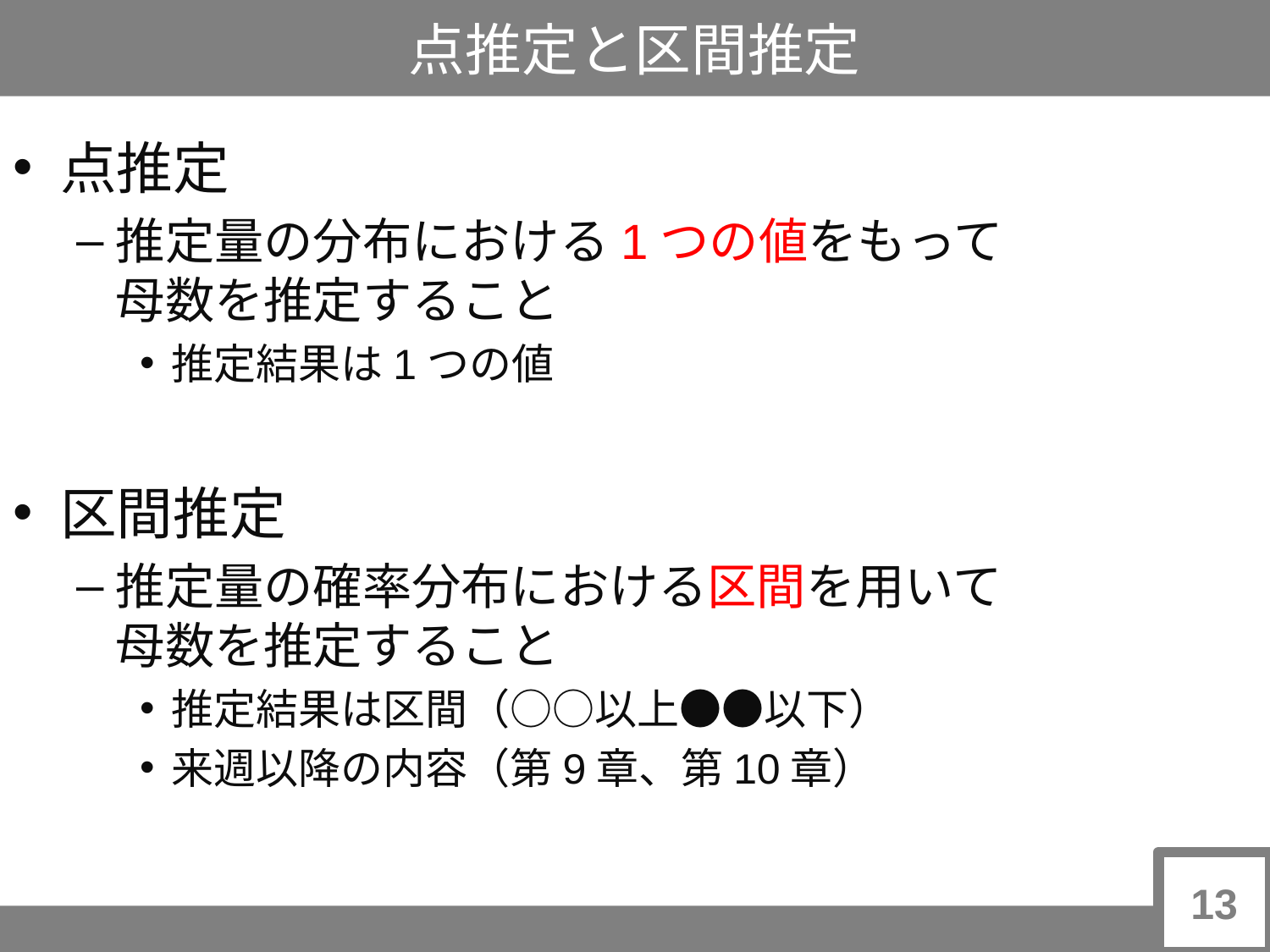

# 点推定と区間推定
点推定
推定量の分布における1つの値をもって
母数を推定すること
推定結果は1つの値

区間推定
推定量の確率分布における区間を用いて
母数を推定すること
推定結果は区間（○○以上●●以下）
来週以降の内容（第9章、第10章）
13